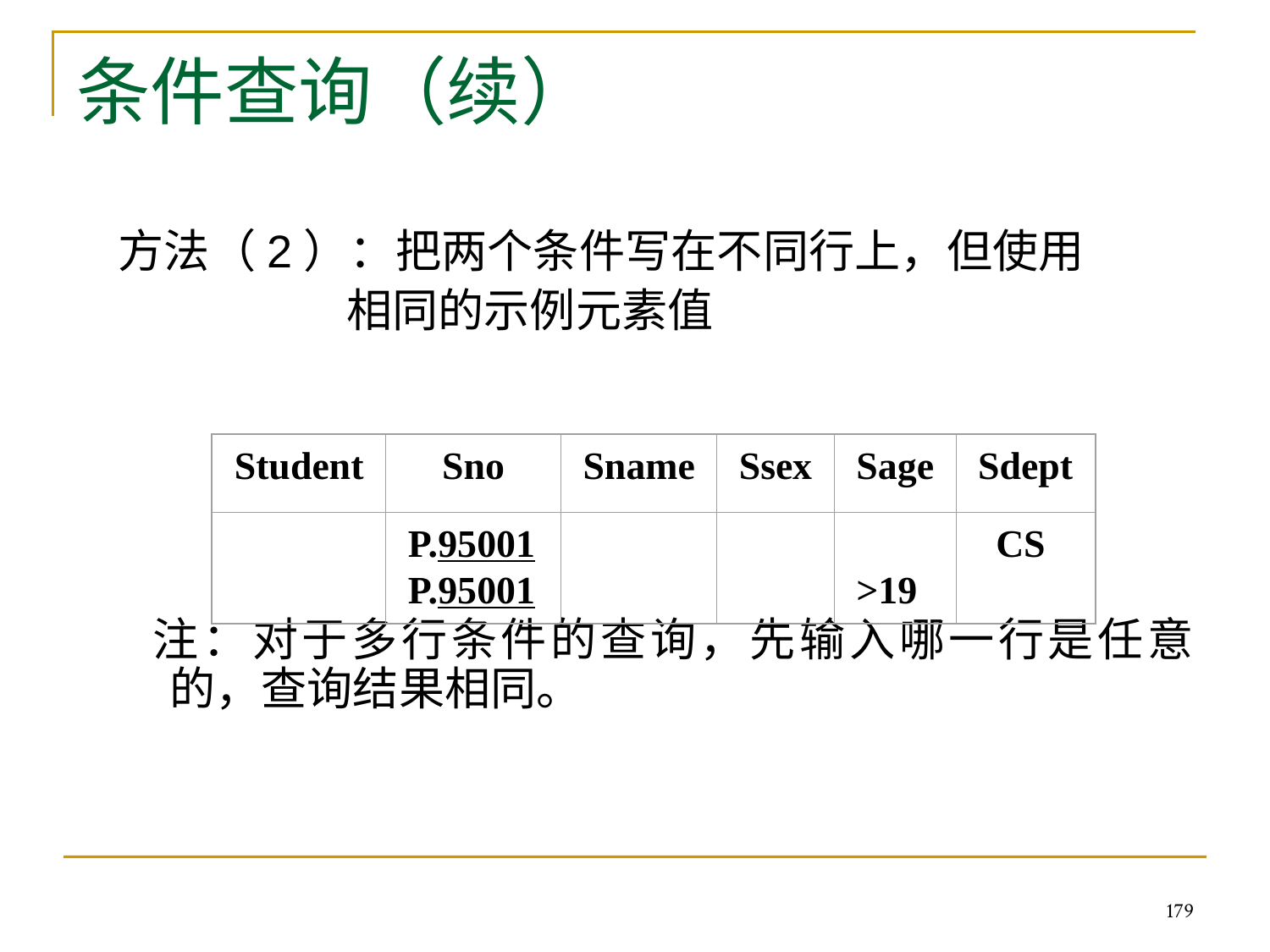

# 条件查询（续）
   方法（2）：把两个条件写在不同行上，但使用
                         相同的示例元素值

 注：对于多行条件的查询，先输入哪一行是任意的，查询结果相同。

Student

Sno

Sname

Ssex

Sage

Sdept

P.95001
P.95001

>19

CS

179